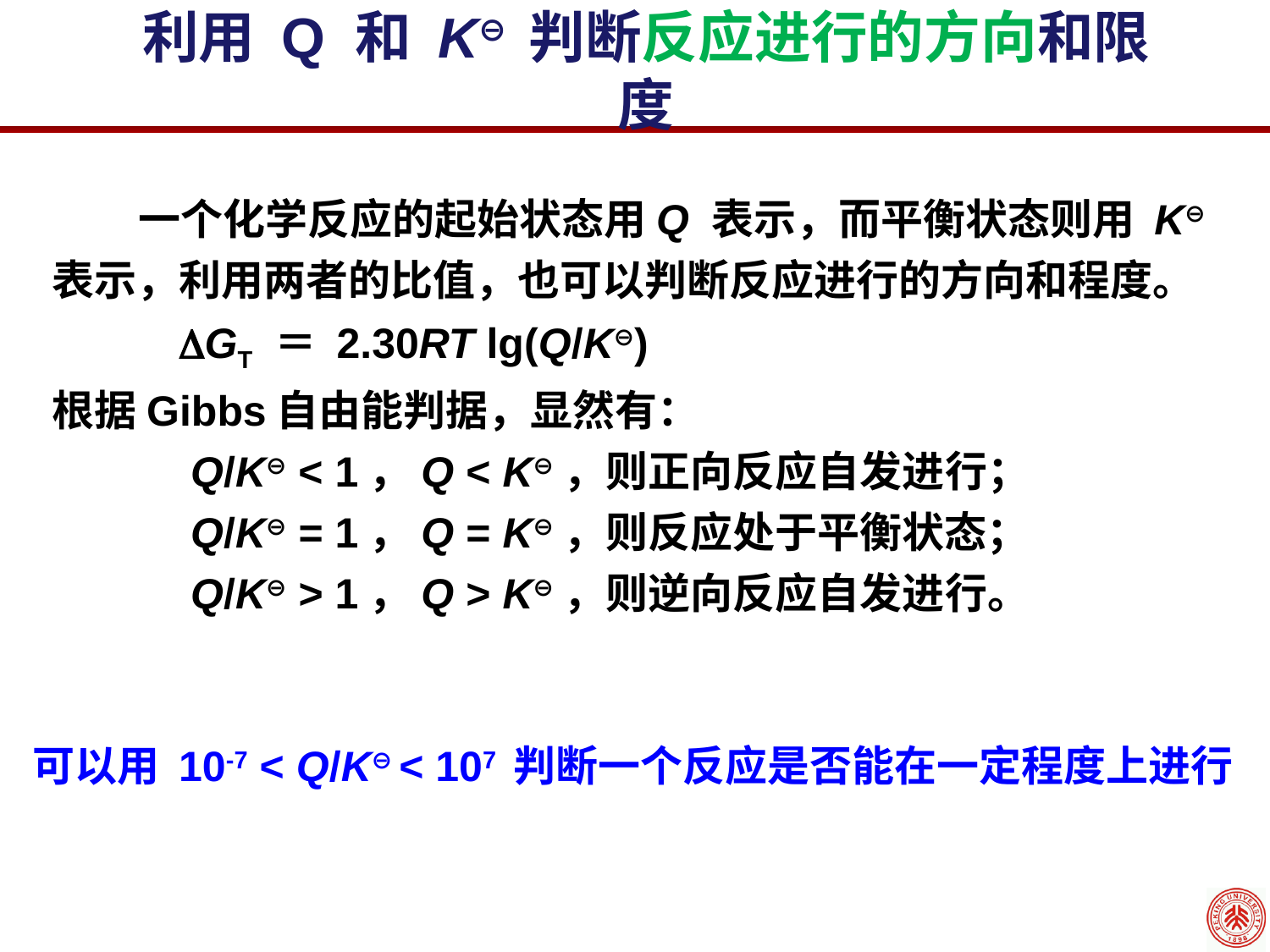

利用 Q 和 K⊖ 判断反应进行的方向和限度

        一个化学反应的起始状态用Q 表示，而平衡状态则用 K⊖ 表示，利用两者的比值，也可以判断反应进行的方向和程度。
	ΔGT ＝ 2.30RT lg(Q/K⊖)
根据Gibbs自由能判据，显然有：
        	 Q/K⊖ < 1，Q < K⊖，则正向反应自发进行；
        	 Q/K⊖ = 1，Q = K⊖，则反应处于平衡状态；
        	 Q/K⊖ > 1，Q > K⊖，则逆向反应自发进行。
可以用 10-7 < Q/K⊖ < 107 判断一个反应是否能在一定程度上进行